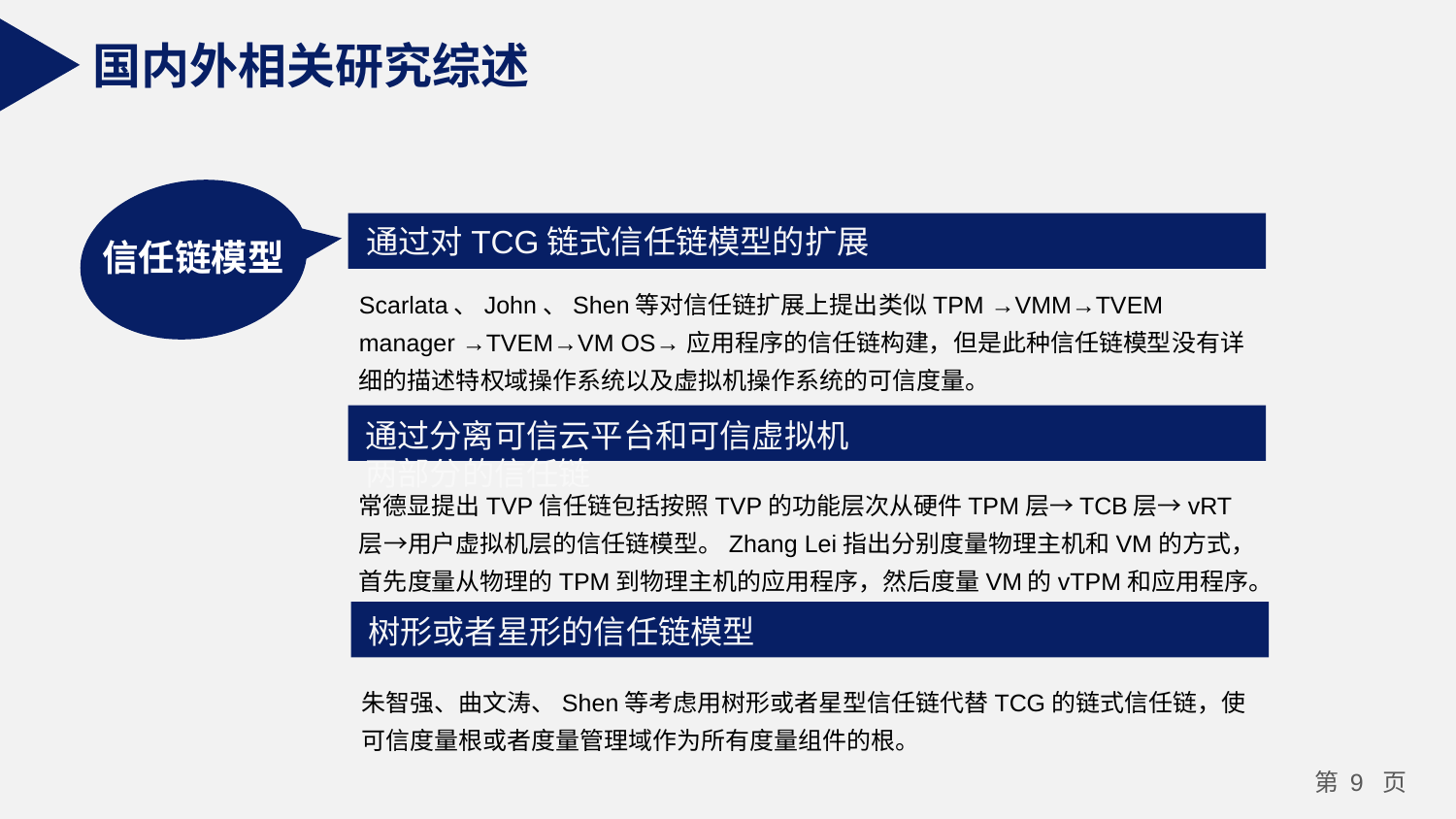

国内外相关研究综述

通过对TCG链式信任链模型的扩展
信任链模型
Scarlata、John、Shen等对信任链扩展上提出类似TPM →VMM→TVEM manager →TVEM→VM OS→应用程序的信任链构建，但是此种信任链模型没有详细的描述特权域操作系统以及虚拟机操作系统的可信度量。

通过分离可信云平台和可信虚拟机两部分的信任链
常德显提出TVP信任链包括按照TVP的功能层次从硬件TPM层→TCB层→vRT层→用户虚拟机层的信任链模型。Zhang Lei指出分别度量物理主机和VM的方式，首先度量从物理的TPM到物理主机的应用程序，然后度量VM的vTPM和应用程序。

树形或者星形的信任链模型
朱智强、曲文涛、Shen等考虑用树形或者星型信任链代替TCG的链式信任链，使可信度量根或者度量管理域作为所有度量组件的根。